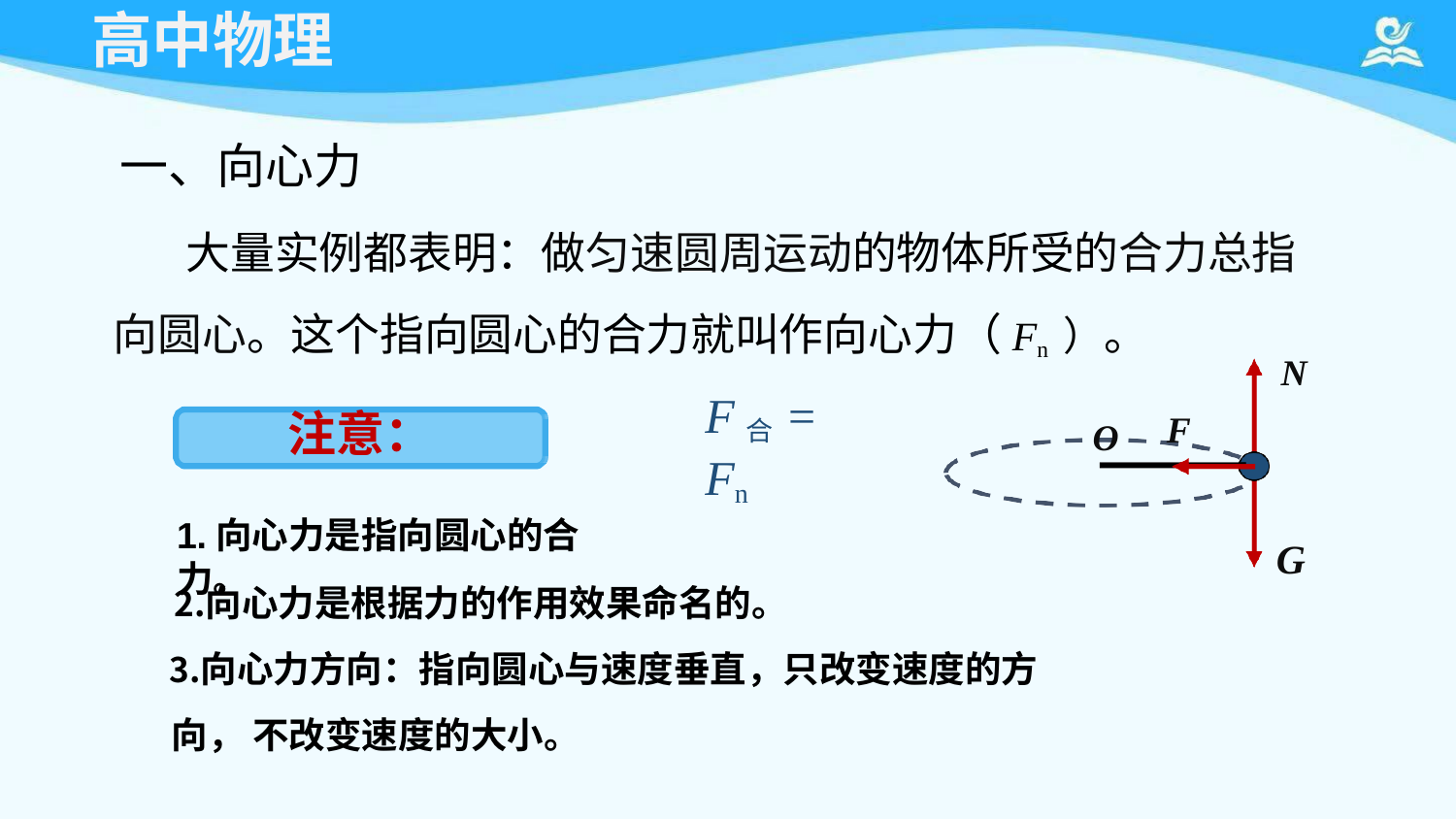

# 高中物理
一、向心力
大量实例都表明：做匀速圆周运动的物体所受的合力总指 向圆心。这个指向圆心的合力就叫作向心力（Fn ）。
N

F合= Fn
注意：
1.向心力是指向圆心的合力。
F

O
G
向心力是根据力的作用效果命名的。
向心力方向：指向圆心与速度垂直，只改变速度的方向， 不改变速度的大小。